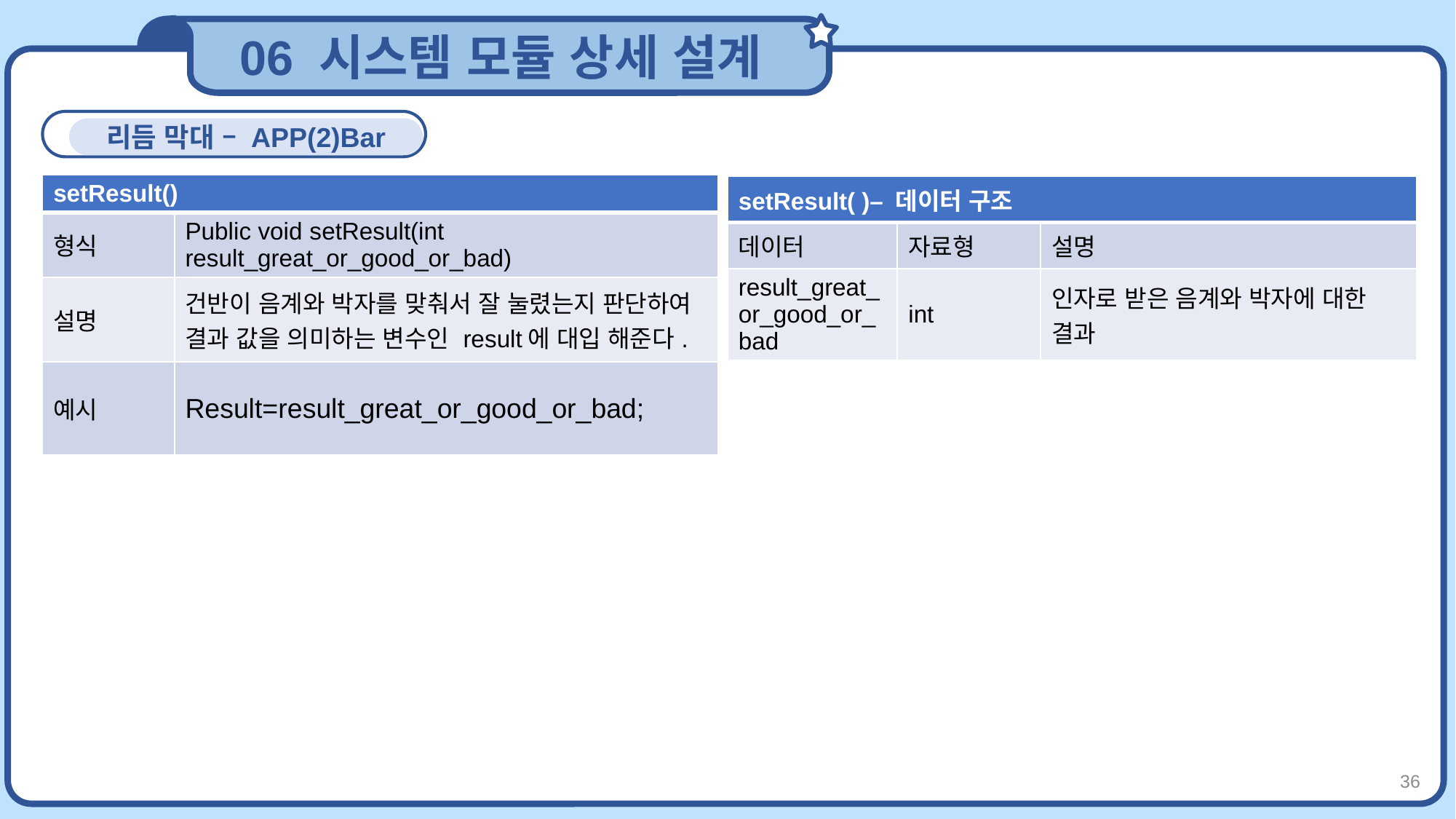

06 시스템 모듈 상세 설계

CONTENTS
리듬 막대 – APP(2)Bar
| setResult() |  |
| --- | --- |
| 형식 | Public void setResult(int result\_great\_or\_good\_or\_bad) |
| 설명 | 건반이 음계와 박자를 맞춰서 잘 눌렸는지 판단하여 결과 값을 의미하는 변수인 result에 대입 해준다. |
| 예시 | Result=result\_great\_or\_good\_or\_bad; |
| setResult( )– 데이터 구조 |  |  |
| --- | --- | --- |
| 데이터 | 자료형 | 설명 |
| result\_great\_or\_good\_or\_bad | int | 인자로 받은 음계와 박자에 대한 결과 |
36